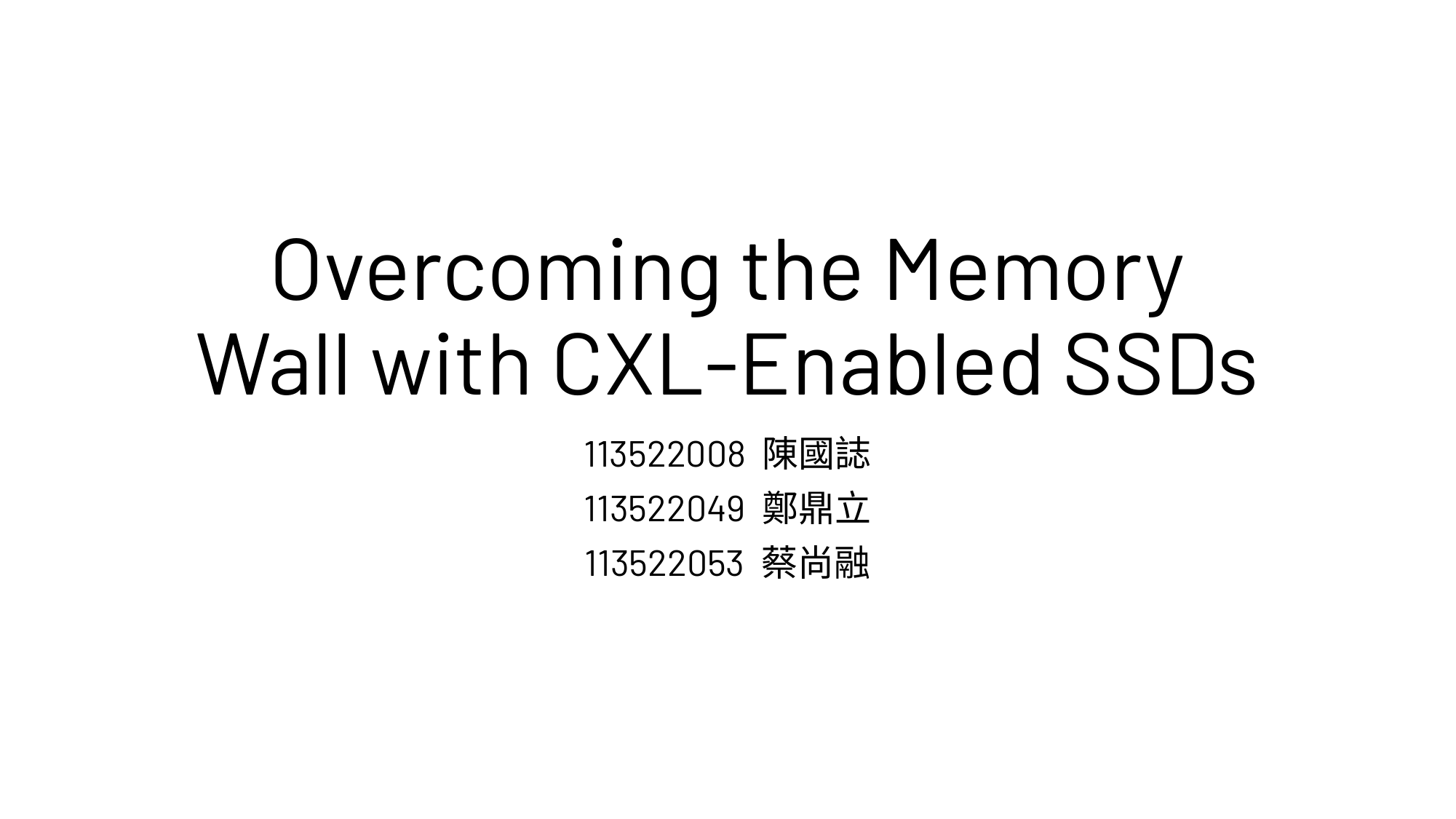

# Overcoming the Memory Wall with CXL-Enabled SSDs
113522008 陳國誌
113522049 鄭鼎立
113522053 蔡尚融